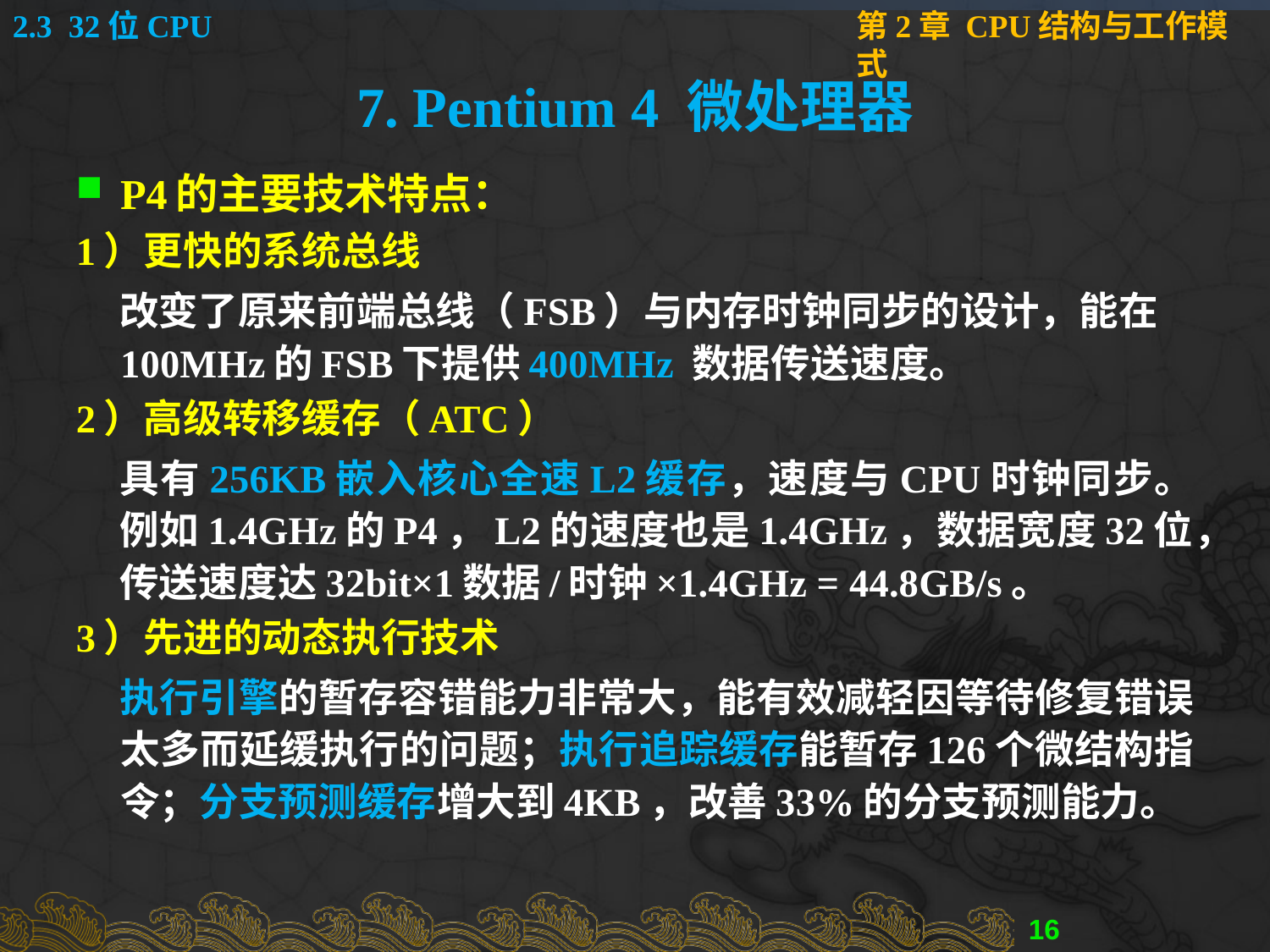

# 7. Pentium 4 微处理器
P4的主要技术特点：
1）更快的系统总线
改变了原来前端总线（FSB）与内存时钟同步的设计，能在100MHz的FSB下提供400MHz 数据传送速度。
2）高级转移缓存（ATC）
具有256KB嵌入核心全速L2缓存，速度与CPU时钟同步。例如1.4GHz的P4，L2的速度也是1.4GHz，数据宽度32位，传送速度达32bit×1数据/时钟×1.4GHz = 44.8GB/s。
3）先进的动态执行技术
执行引擎的暂存容错能力非常大，能有效减轻因等待修复错误太多而延缓执行的问题；执行追踪缓存能暂存126个微结构指令；分支预测缓存增大到4KB，改善33%的分支预测能力。